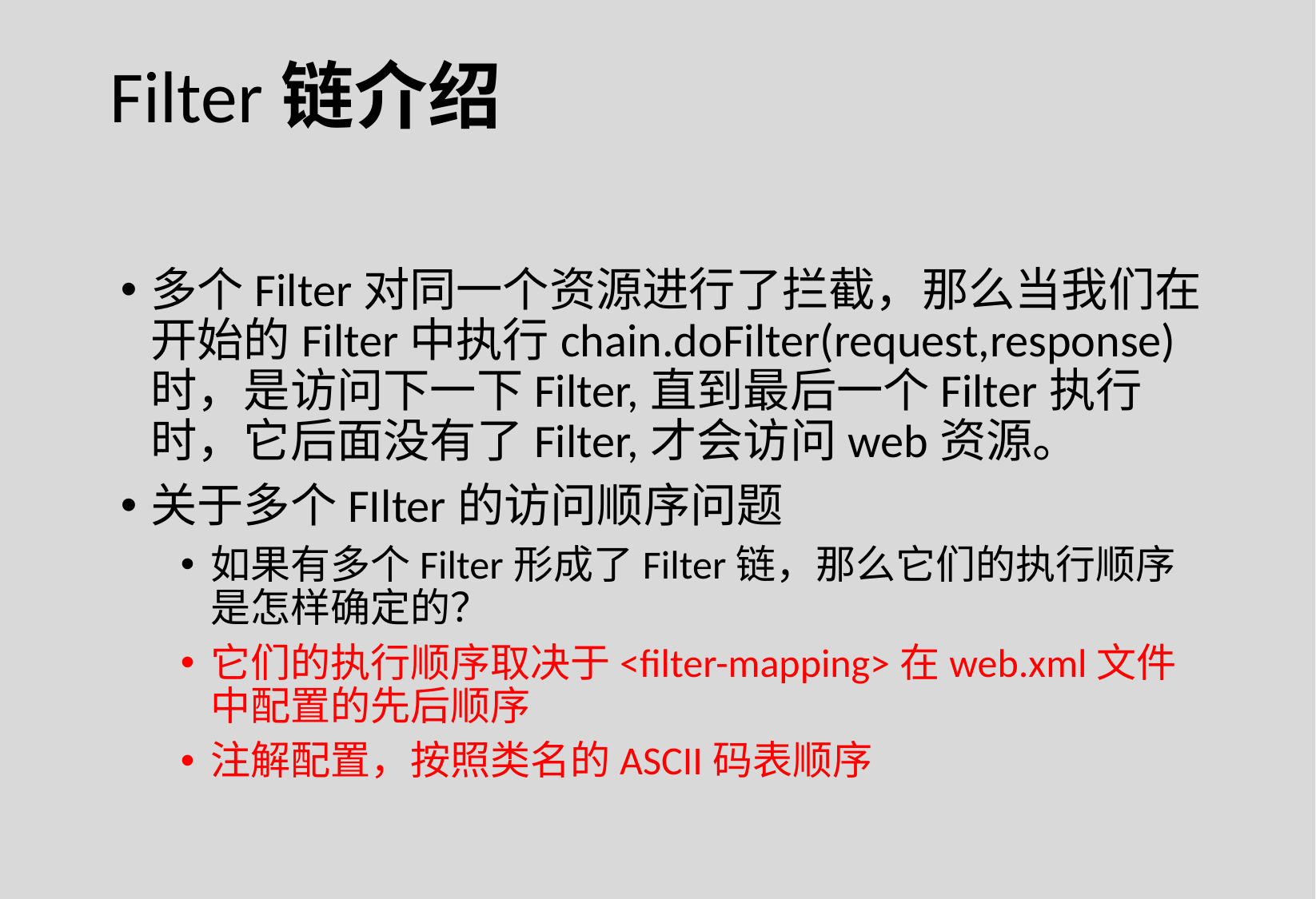

# Filter链介绍
多个Filter对同一个资源进行了拦截，那么当我们在开始的Filter中执行chain.doFilter(request,response)时，是访问下一下Filter,直到最后一个Filter执行时，它后面没有了Filter,才会访问web资源。
关于多个FIlter的访问顺序问题
如果有多个Filter形成了Filter链，那么它们的执行顺序是怎样确定的？
它们的执行顺序取决于<filter-mapping>在web.xml文件中配置的先后顺序
注解配置，按照类名的ASCII码表顺序